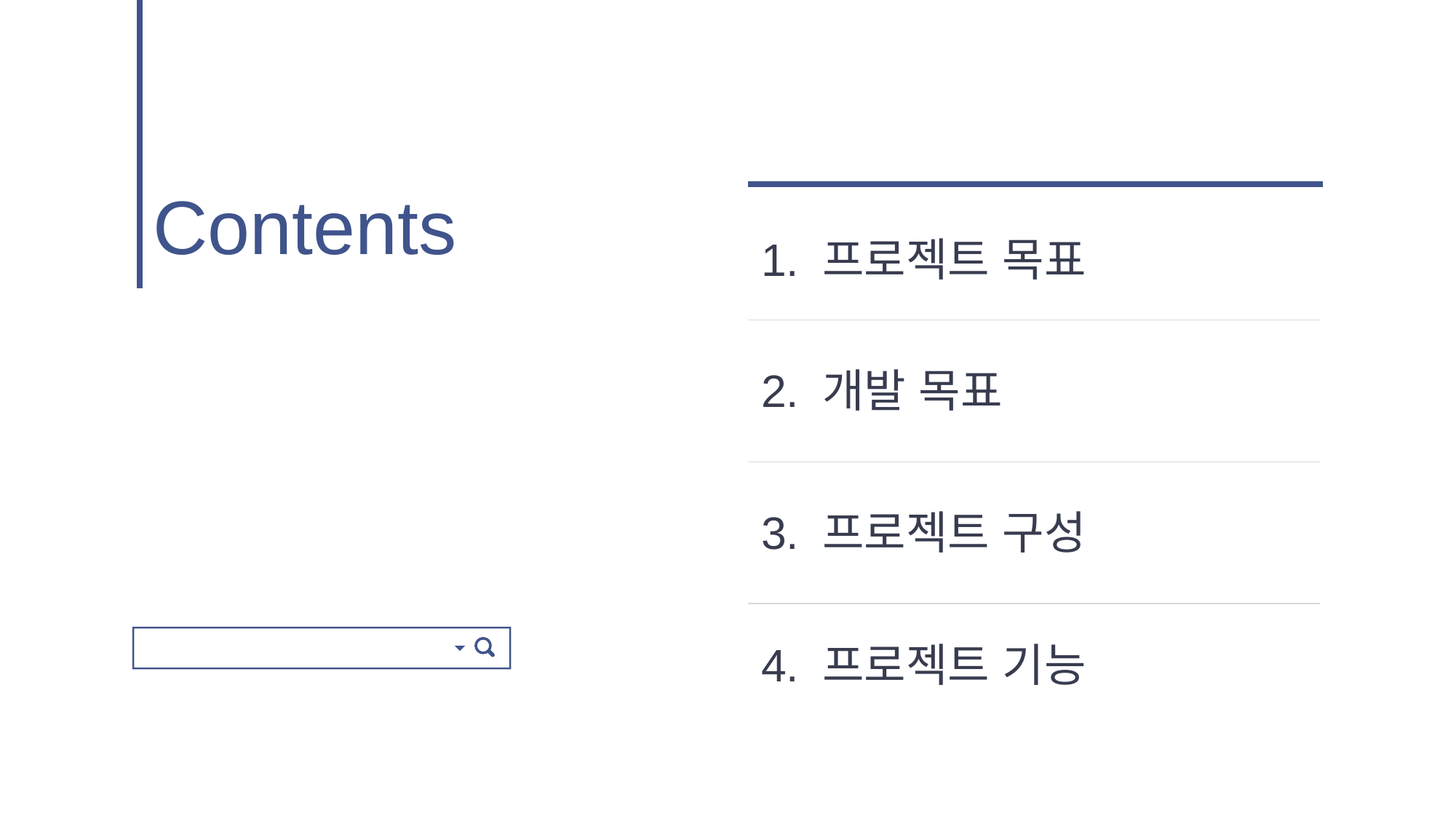

Contents

1. 프로젝트 목표
2. 개발 목표
3. 프로젝트 구성

4. 프로젝트 기능